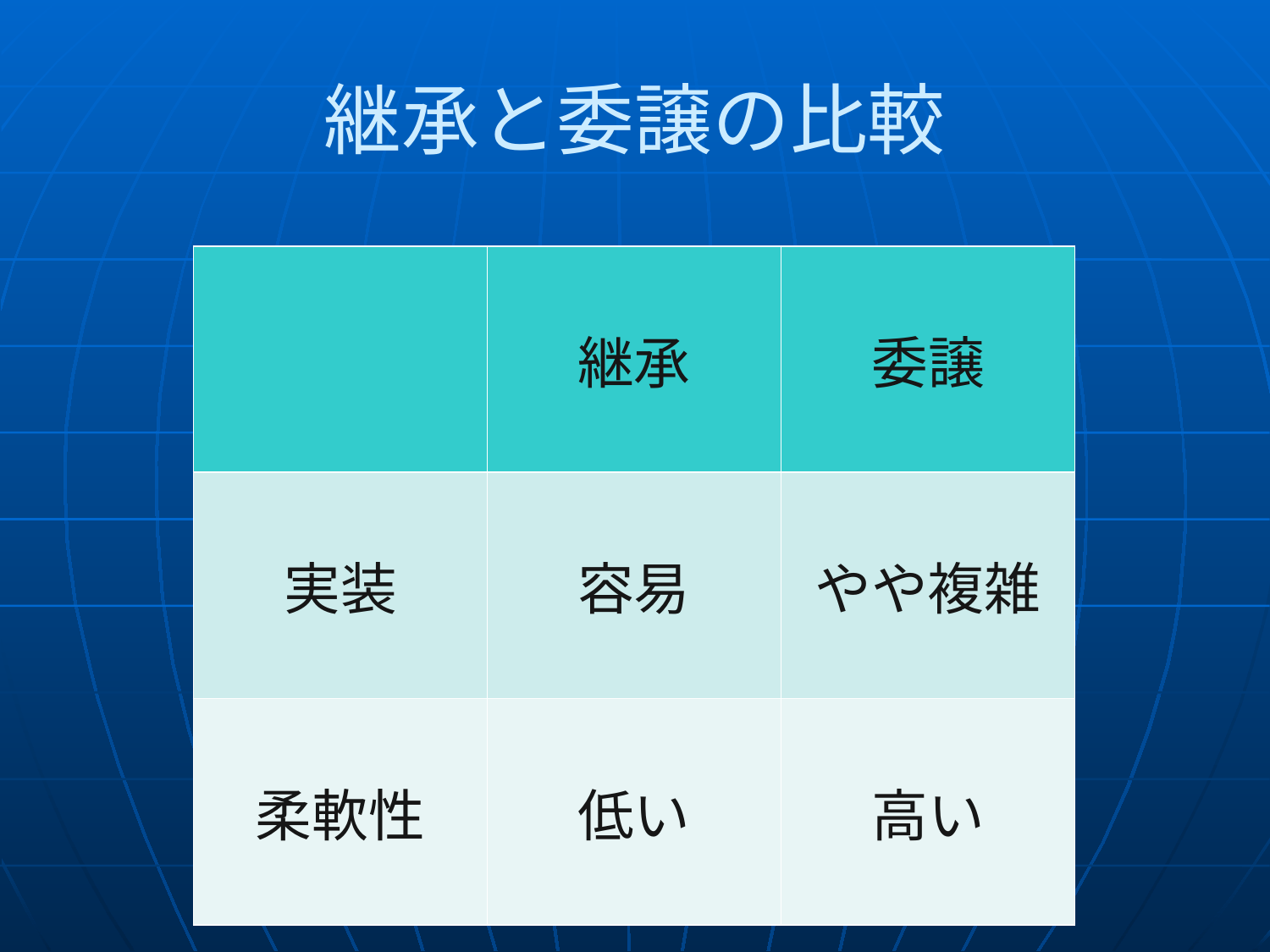

# 継承と委譲の比較
|  | 継承 | 委譲 |
| --- | --- | --- |
| 実装 | 容易 | やや複雑 |
| 柔軟性 | 低い | 高い |